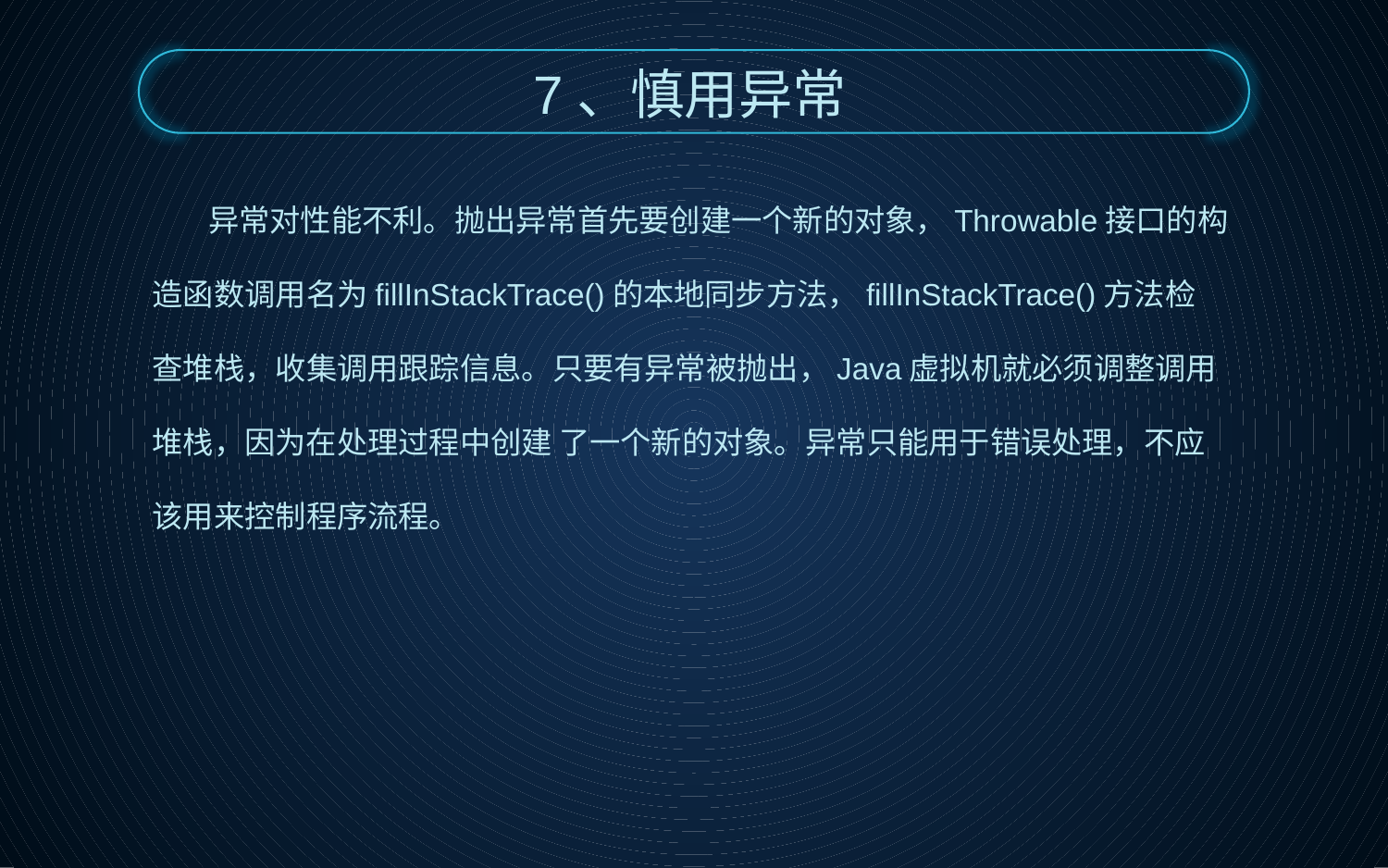

7、慎用异常

       异常对性能不利。抛出异常首先要创建一个新的对象，Throwable接口的构

造函数调用名为fillInStackTrace()的本地同步方法，fillInStackTrace()方法检

查堆栈，收集调用跟踪信息。只要有异常被抛出，Java虚拟机就必须调整调用

堆栈，因为在处理过程中创建 了一个新的对象。异常只能用于错误处理，不应

该用来控制程序流程。